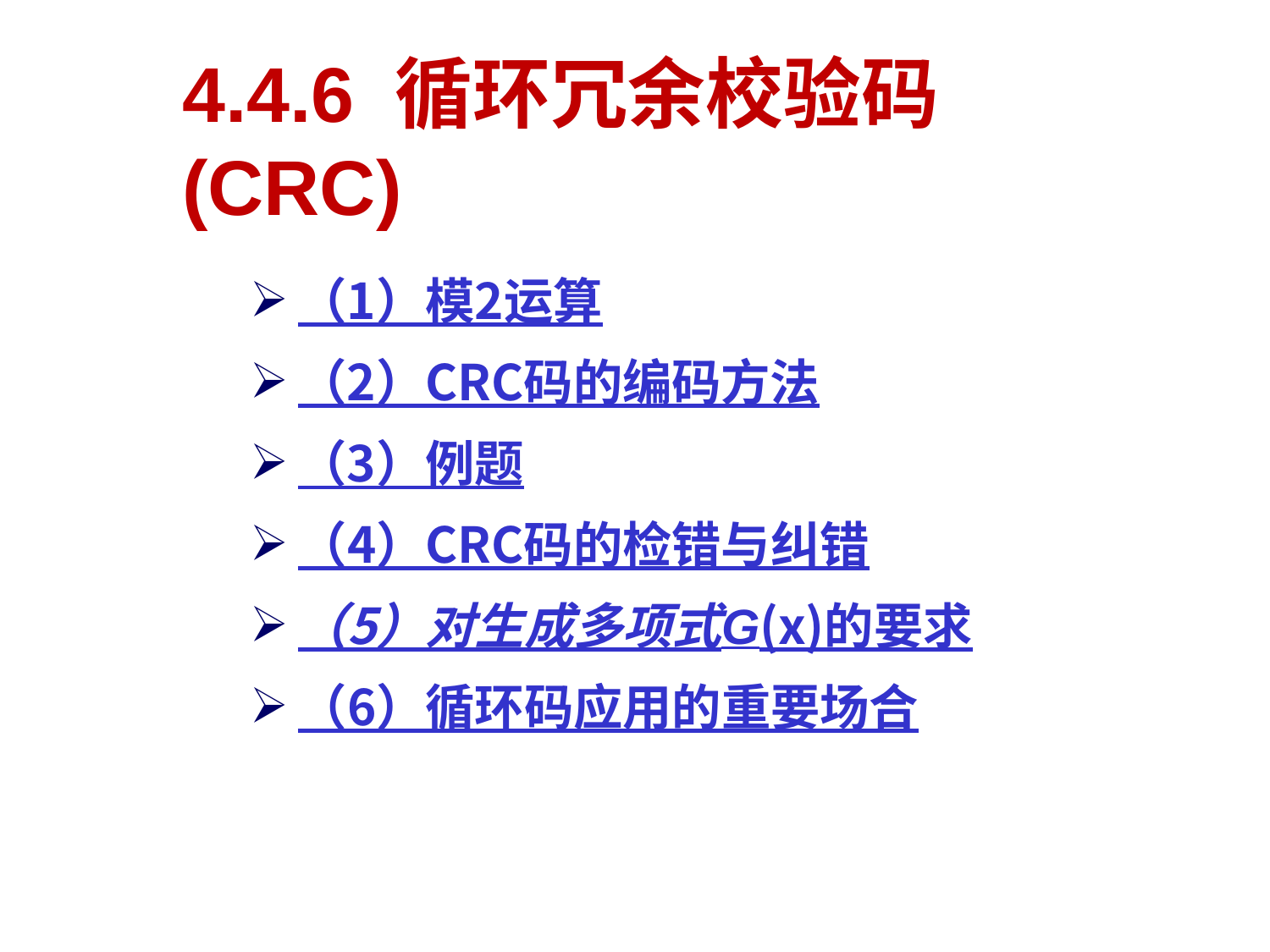

# 4.4.6 循环冗余校验码(CRC)
（1）模2运算
（2）CRC码的编码方法
（3）例题
（4）CRC码的检错与纠错
（5）对生成多项式G(x)的要求
（6）循环码应用的重要场合